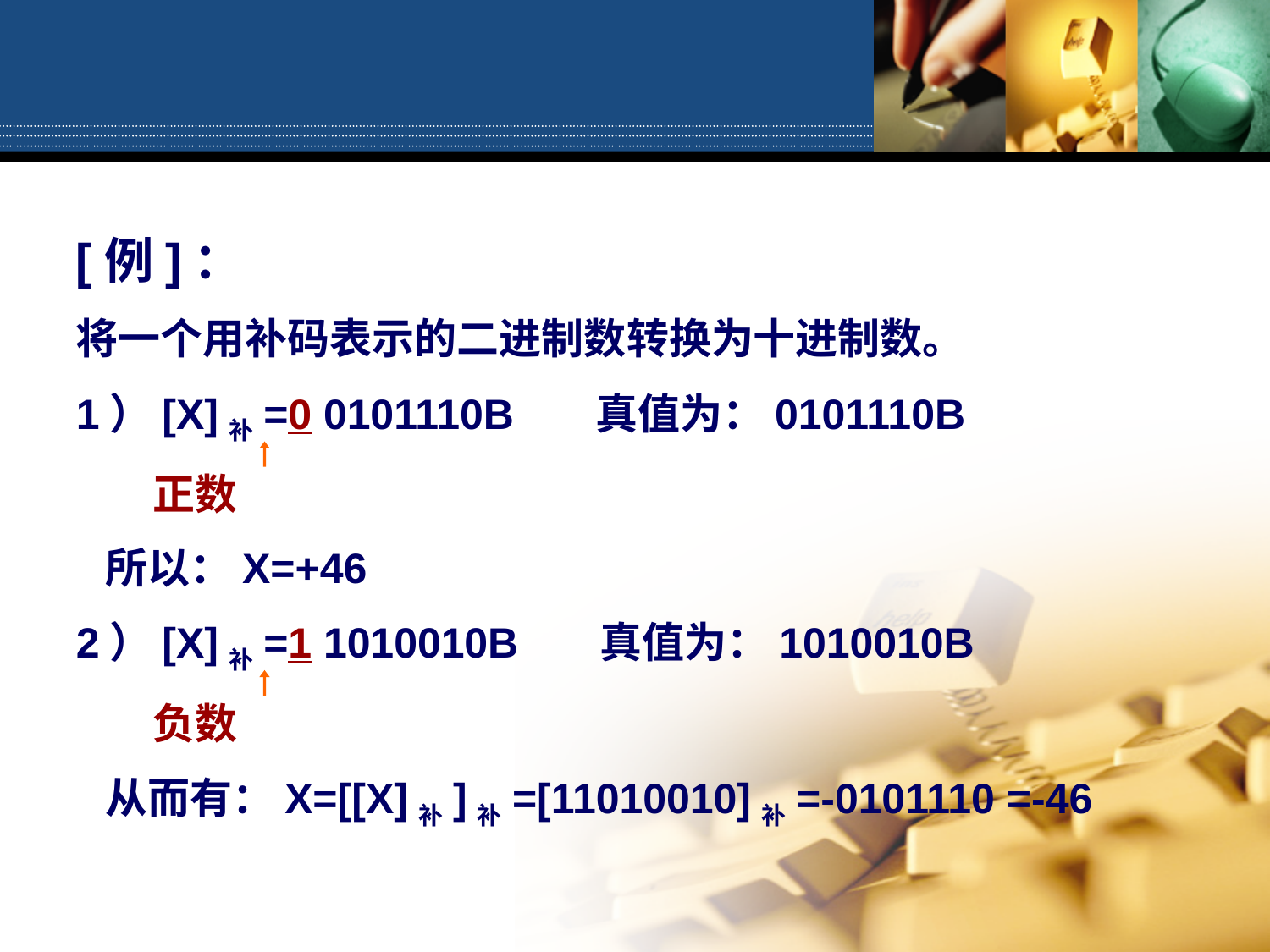

[例]：
将一个用补码表示的二进制数转换为十进制数。
1）[X]补=0 0101110B      真值为：0101110B
       正数
  所以：X=+46
2）[X]补=1 1010010B      真值为：1010010B
       负数
  从而有：X=[[X]补]补=[11010010]补=-0101110 =-46